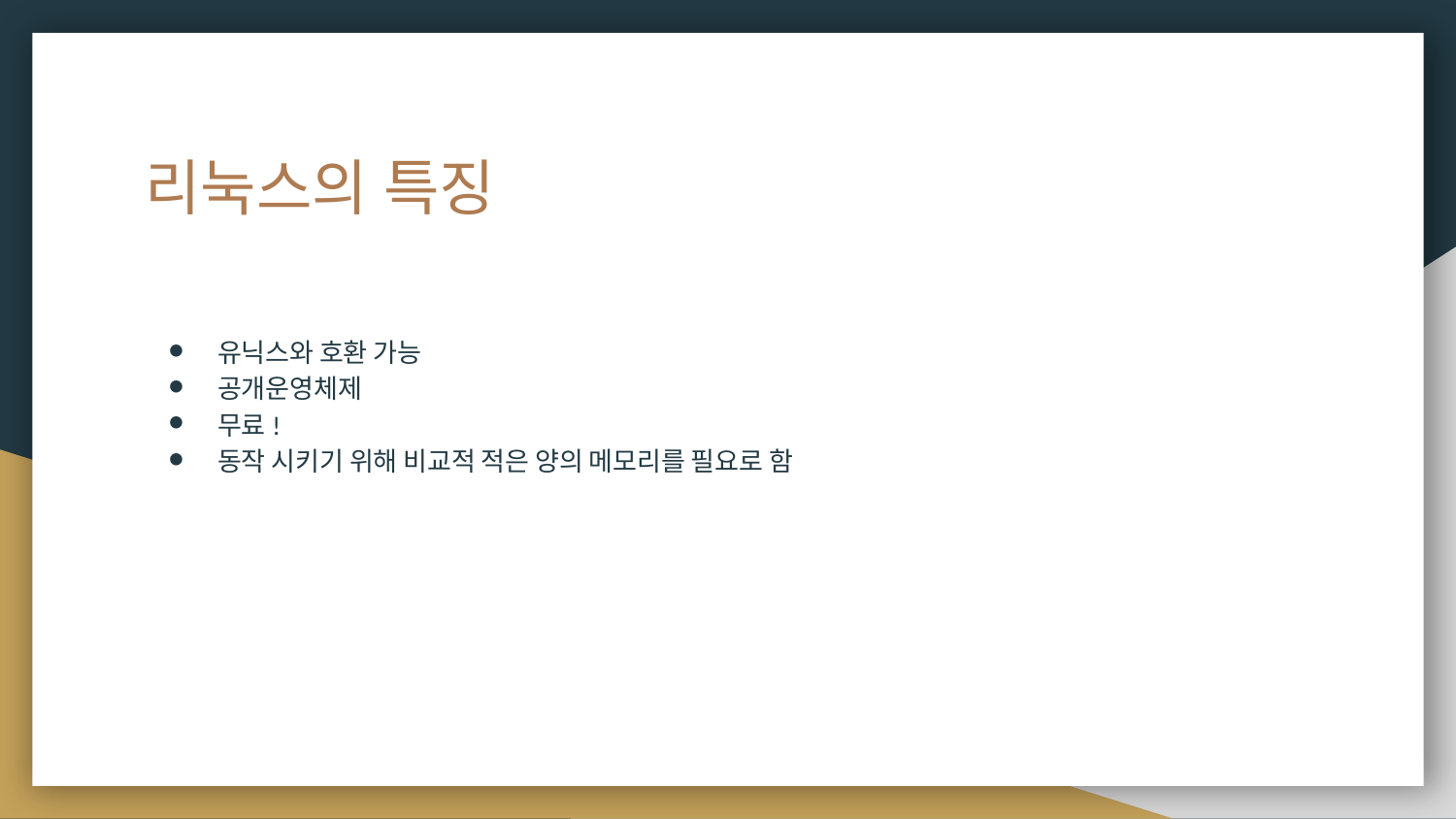

# 리눅스의 특징
유닉스와 호환 가능
공개운영체제
무료!
동작 시키기 위해 비교적 적은 양의 메모리를 필요로 함